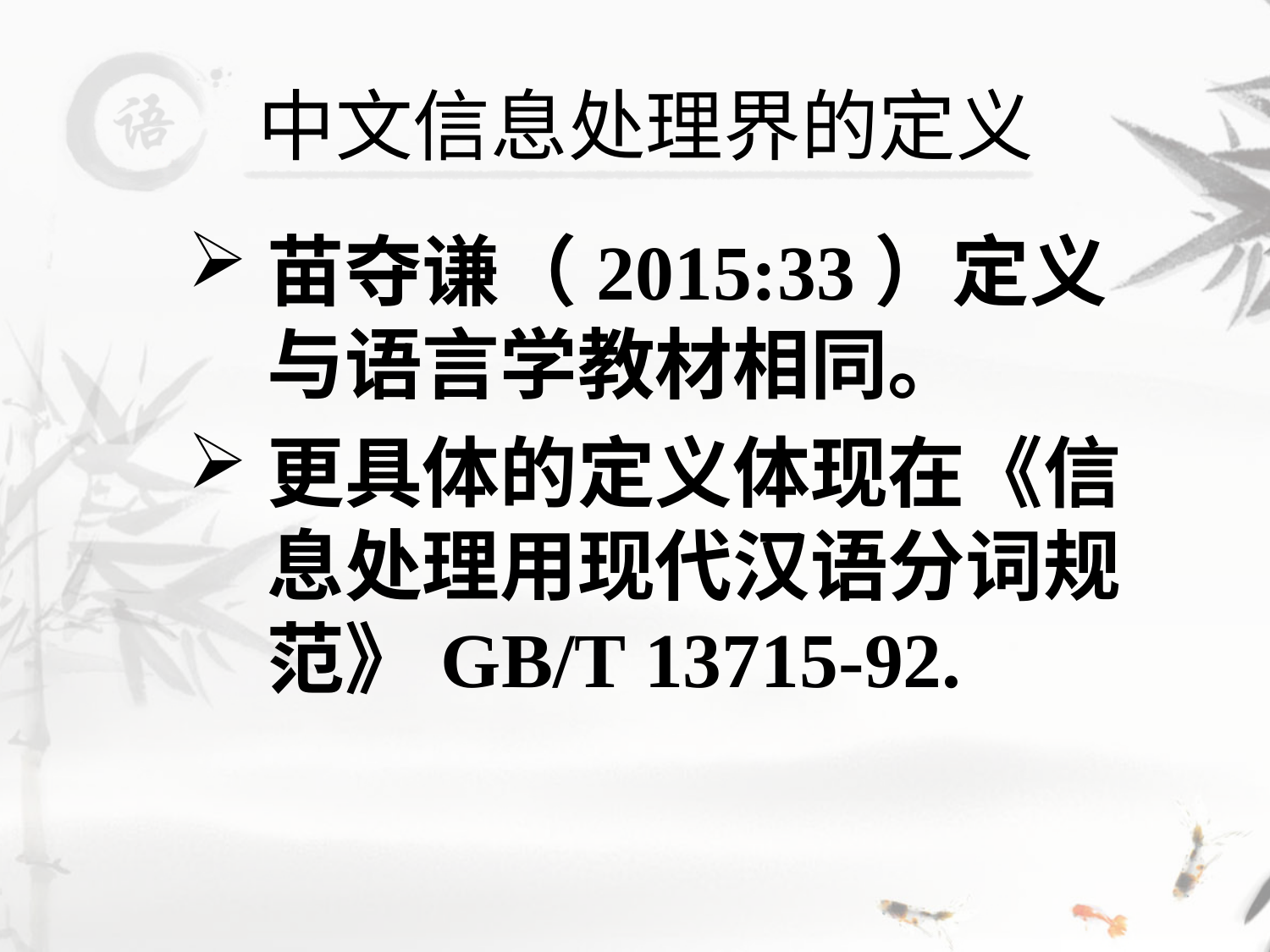

# 中文信息处理界的定义
苗夺谦（2015:33）定义与语言学教材相同。
更具体的定义体现在《信息处理用现代汉语分词规范》GB/T 13715-92.